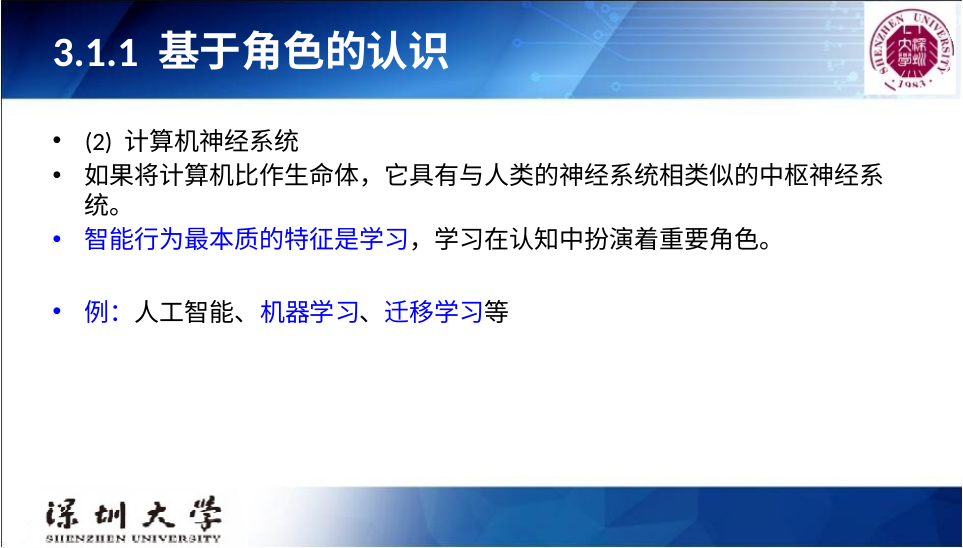

# 3.1.1 基于角色的认识
(2) 计算机神经系统
如果将计算机比作生命体，它具有与人类的神经系统相类似的中枢神经系统。
智能行为最本质的特征是学习，学习在认知中扮演着重要角色。

例：人工智能、机器学习、迁移学习等
88